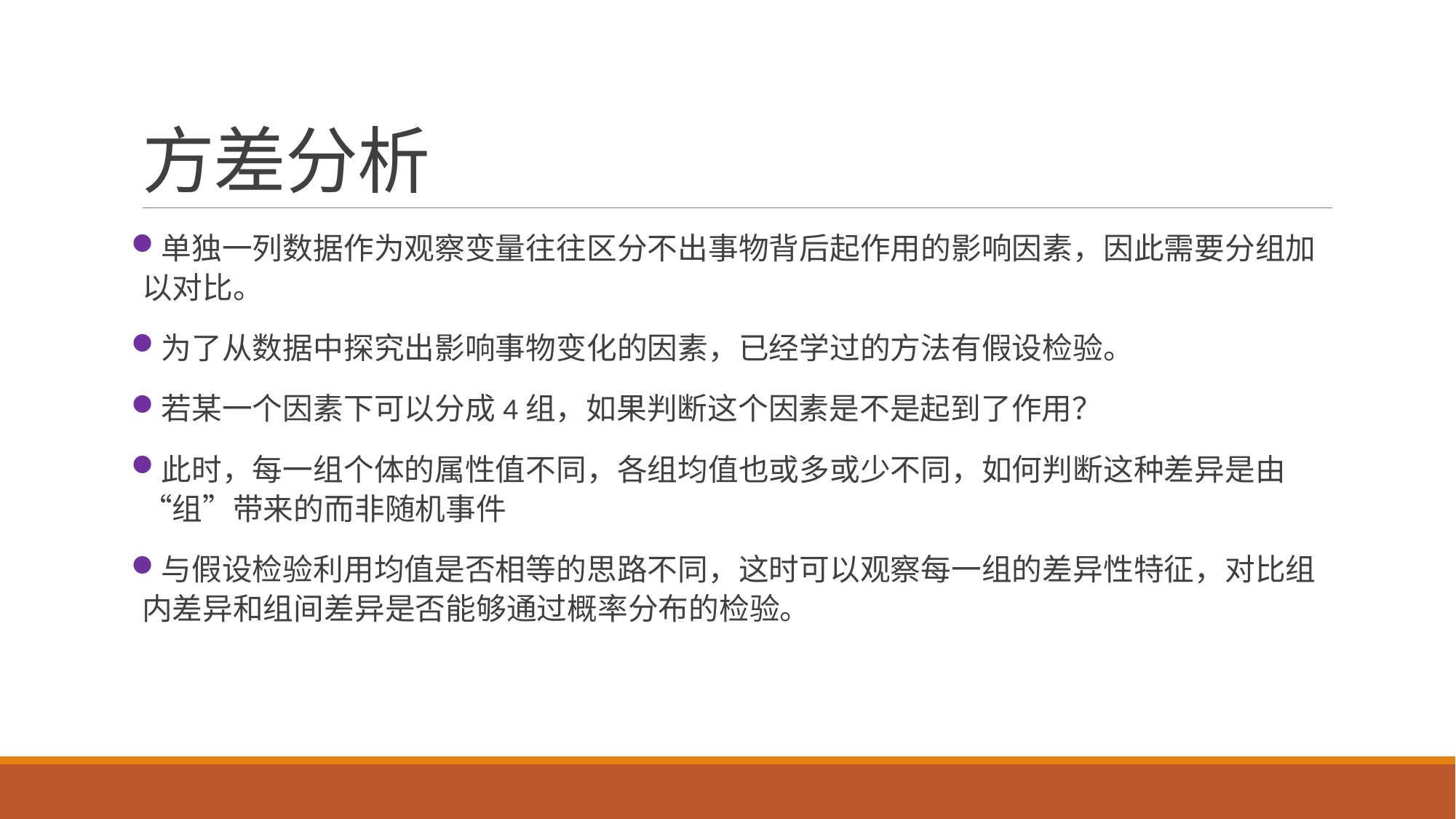

# 方差分析
单独一列数据作为观察变量往往区分不出事物背后起作用的影响因素，因此需要分组加以对比。
为了从数据中探究出影响事物变化的因素，已经学过的方法有假设检验。
若某一个因素下可以分成4组，如果判断这个因素是不是起到了作用？
此时，每一组个体的属性值不同，各组均值也或多或少不同，如何判断这种差异是由“组”带来的而非随机事件
与假设检验利用均值是否相等的思路不同，这时可以观察每一组的差异性特征，对比组内差异和组间差异是否能够通过概率分布的检验。